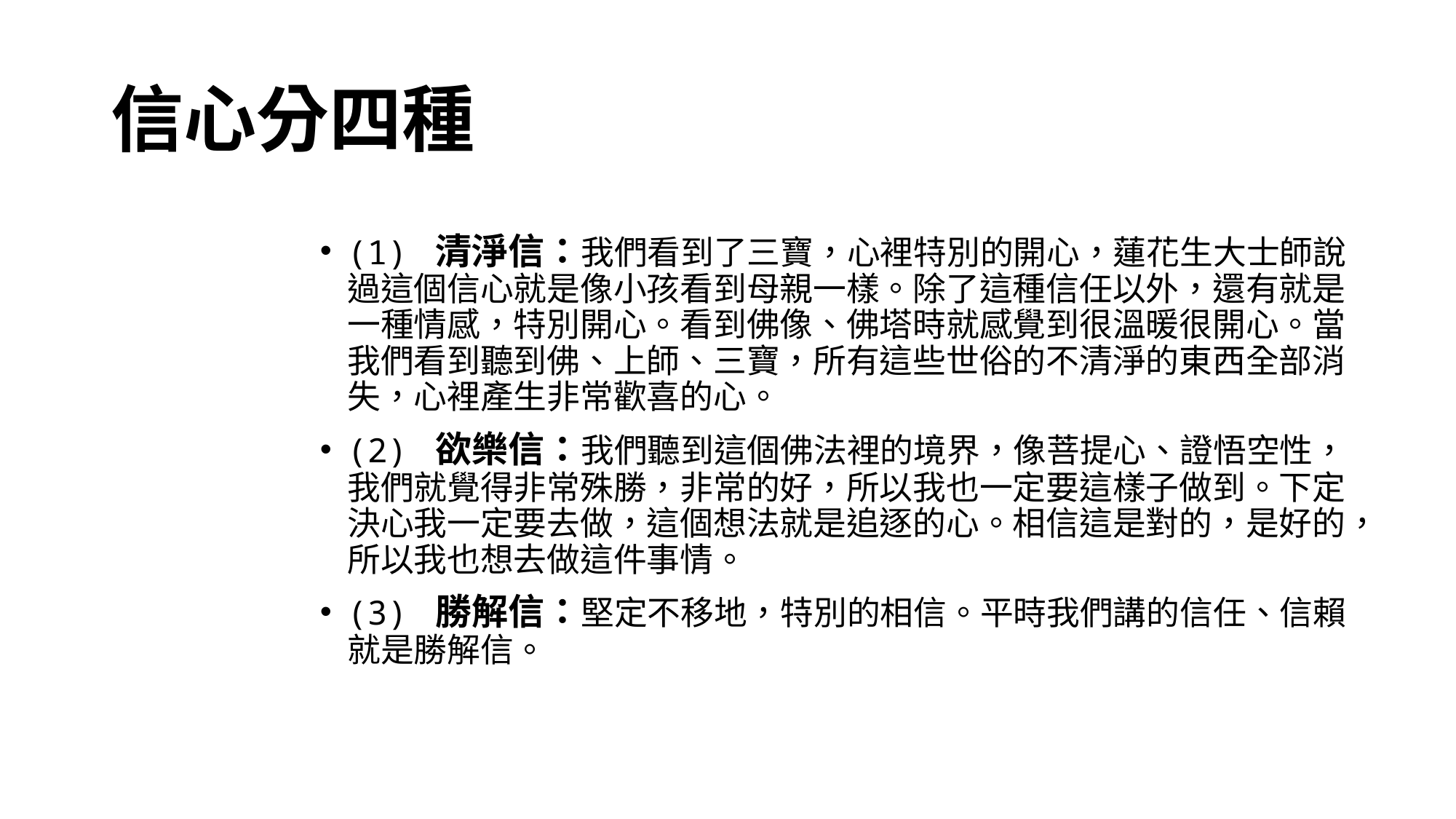

# 信心分四種
(1) 清淨信：我們看到了三寶，心裡特別的開心，蓮花生大士師說過這個信心就是像小孩看到母親一樣。除了這種信任以外，還有就是一種情感，特別開心。看到佛像、佛塔時就感覺到很溫暖很開心。當我們看到聽到佛、上師、三寶，所有這些世俗的不清淨的東西全部消失，心裡產生非常歡喜的心。
(2) 欲樂信：我們聽到這個佛法裡的境界，像菩提心、證悟空性，我們就覺得非常殊勝，非常的好，所以我也一定要這樣子做到。下定決心我一定要去做，這個想法就是追逐的心。相信這是對的，是好的，所以我也想去做這件事情。
(3) 勝解信：堅定不移地，特別的相信。平時我們講的信任、信賴就是勝解信。